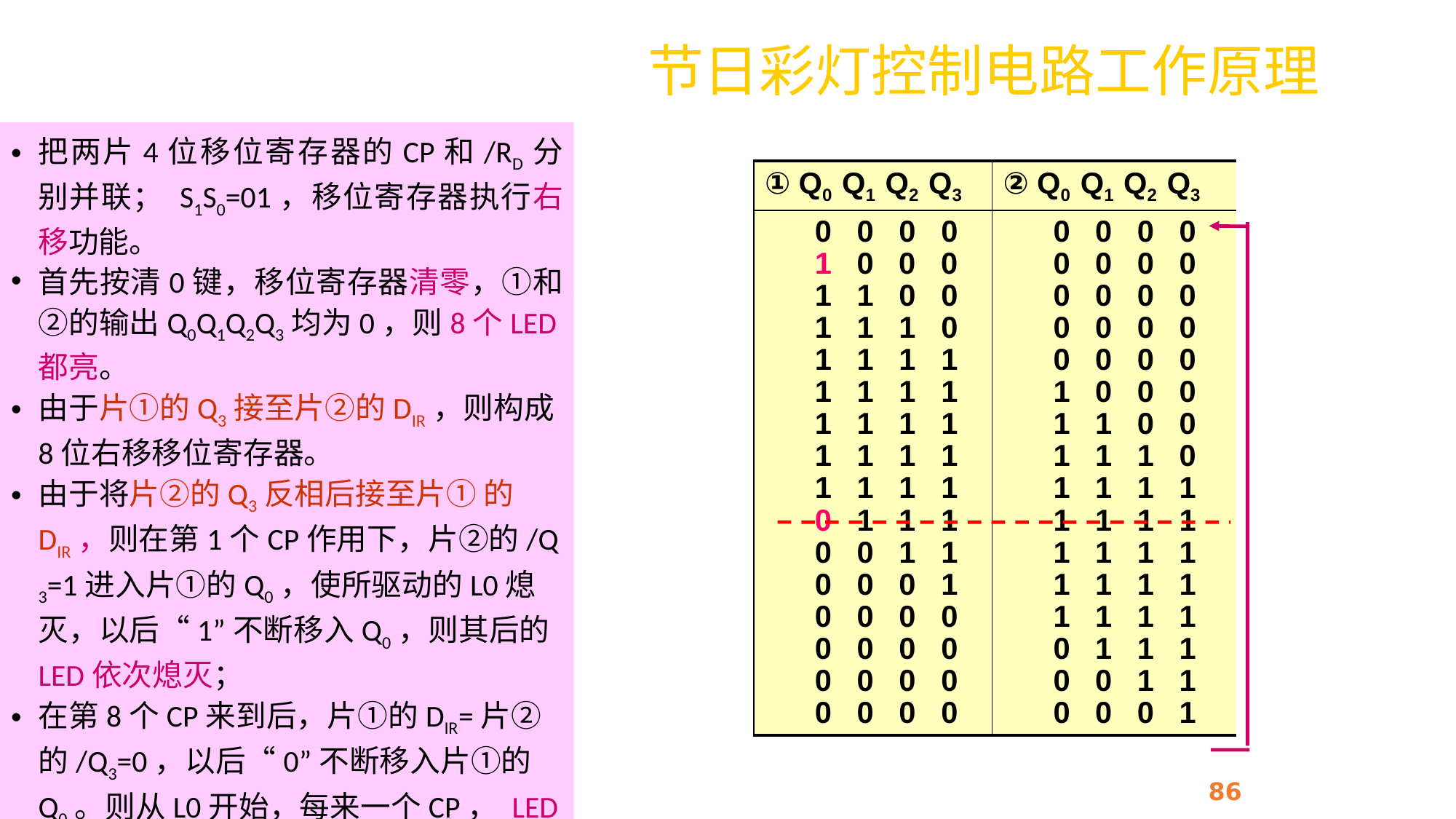

节日彩灯控制电路工作原理
把两片4位移位寄存器的CP和/RD分别并联； S1S0=01，移位寄存器执行右移功能。
首先按清0键，移位寄存器清零，①和②的输出Q0Q1Q2Q3均为0，则8个LED都亮。
由于片①的Q3接至片②的DIR，则构成8位右移移位寄存器。
由于将片②的Q3反相后接至片① 的DIR，则在第1个CP作用下，片②的/Q3=1进入片①的Q0，使所驱动的L0熄灭，以后“1”不断移入Q0，则其后的LED依次熄灭；
在第8个CP来到后，片①的DIR=片②的/Q3=0，以后“0”不断移入片①的Q0。则从L0开始，每来一个CP， LED依次点亮。
| ① Q0 Q1 Q2 Q3 | ② Q0 Q1 Q2 Q3 |
| --- | --- |
| 0 0 0 0 1 0 0 0 1 1 0 0 1 1 1 0 1 1 1 1 1 1 1 1 1 1 1 1 1 1 1 1 1 1 1 1 0 1 1 1 0 0 1 1 0 0 0 1 0 0 0 0 0 0 0 0 0 0 0 0 0 0 0 0 | 0 0 0 0 0 0 0 0 0 0 0 0 0 0 0 0 0 0 0 0 1 0 0 0 1 1 0 0 1 1 1 0 1 1 1 1 1 1 1 1 1 1 1 1 1 1 1 1 1 1 1 1 0 1 1 1 0 0 1 1 0 0 0 1 |

86